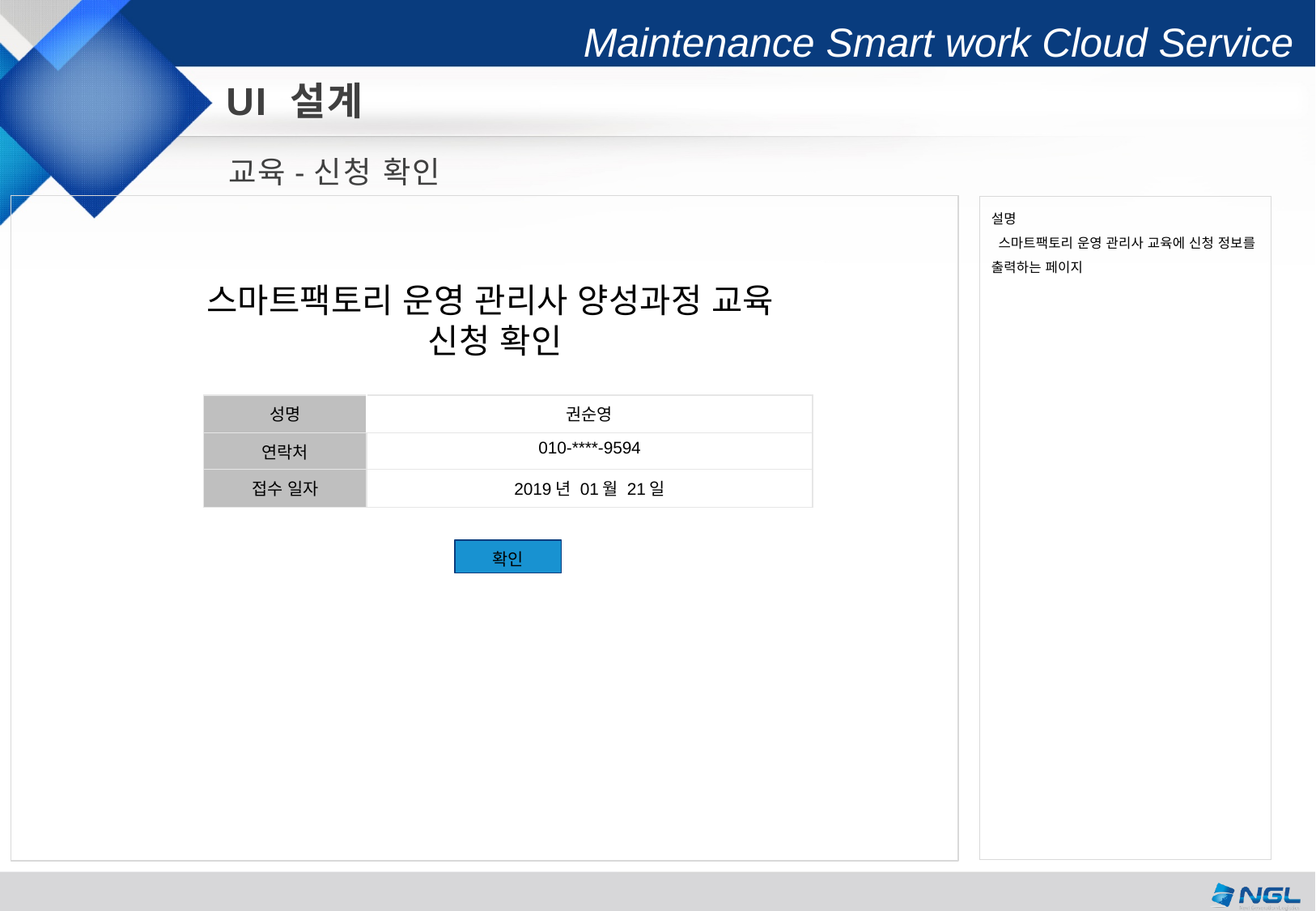

UI 설계
교육-신청 확인

설명
 스마트팩토리 운영 관리사 교육에 신청 정보를 출력하는 페이지
스마트팩토리 운영 관리사 양성과정 교육
신청 확인
| 성명 | 권순영 |
| --- | --- |
| 연락처 | 010-\*\*\*\*-9594 |
| 접수 일자 | 2019년 01월 21일 |
확인